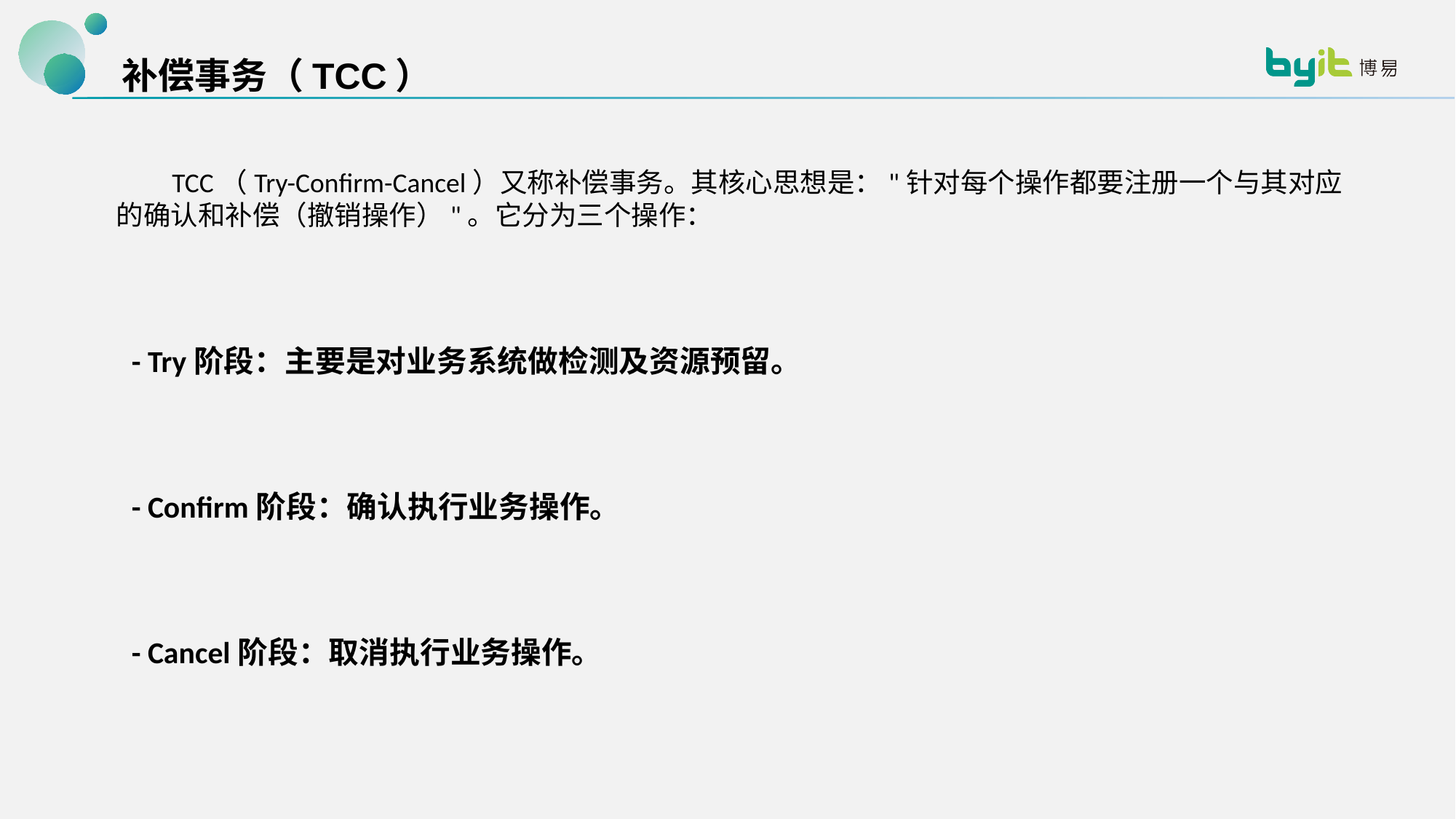

补偿事务（TCC）
         TCC（Try-Confirm-Cancel）又称补偿事务。其核心思想是："针对每个操作都要注册一个与其对应的确认和补偿（撤销操作）"。它分为三个操作：
- Try阶段：主要是对业务系统做检测及资源预留。

- Confirm阶段：确认执行业务操作。

- Cancel阶段：取消执行业务操作。